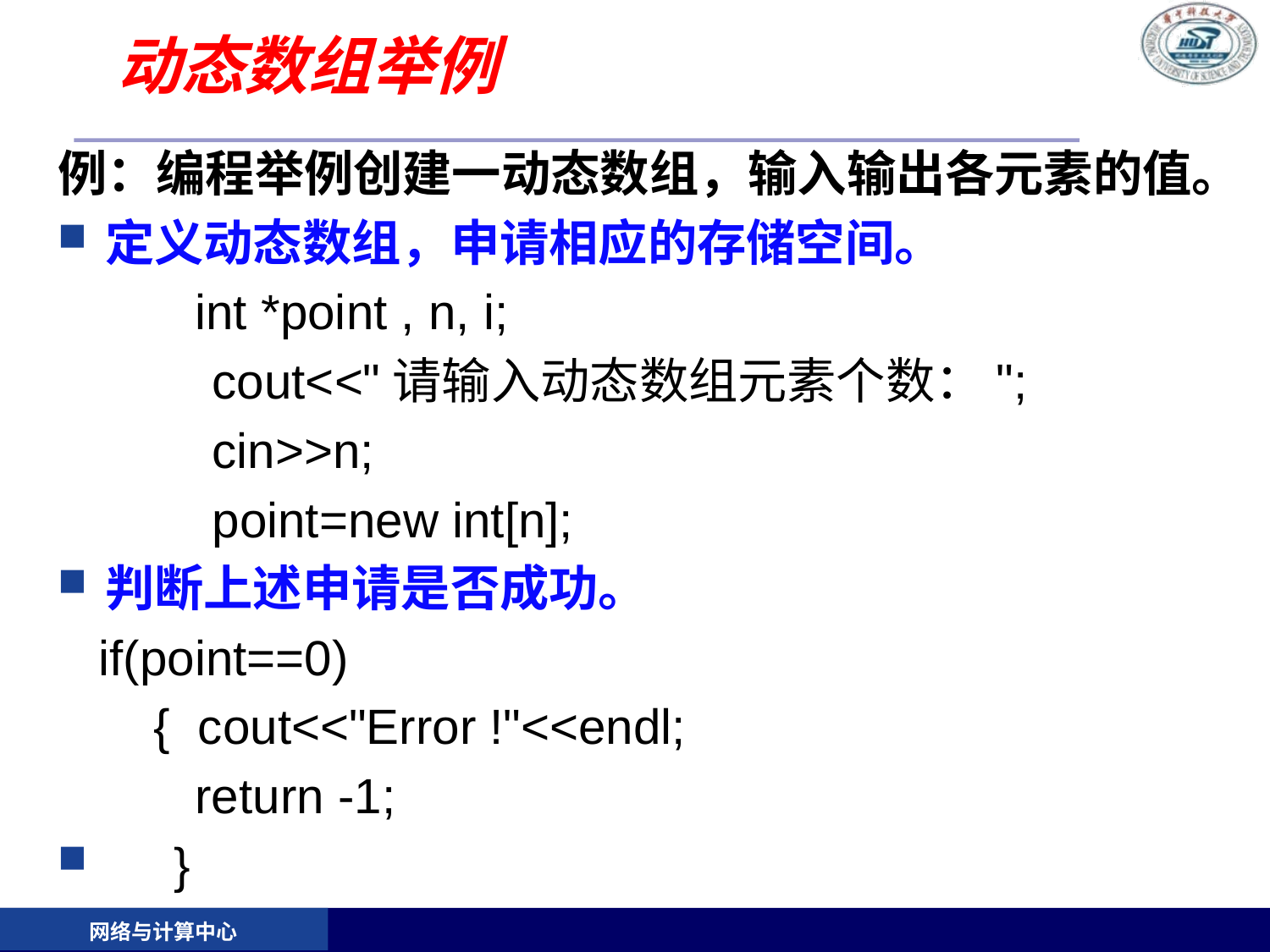

# 动态数组举例
例：编程举例创建一动态数组，输入输出各元素的值。
定义动态数组，申请相应的存储空间。
          int *point , n, i;
	  cout<<"请输入动态数组元素个数：";
	  cin>>n;
	  point=new int[n];
判断上述申请是否成功。
   if(point==0)
       {  cout<<"Error !"<<endl;
          return -1;
     }

网络与计算中心